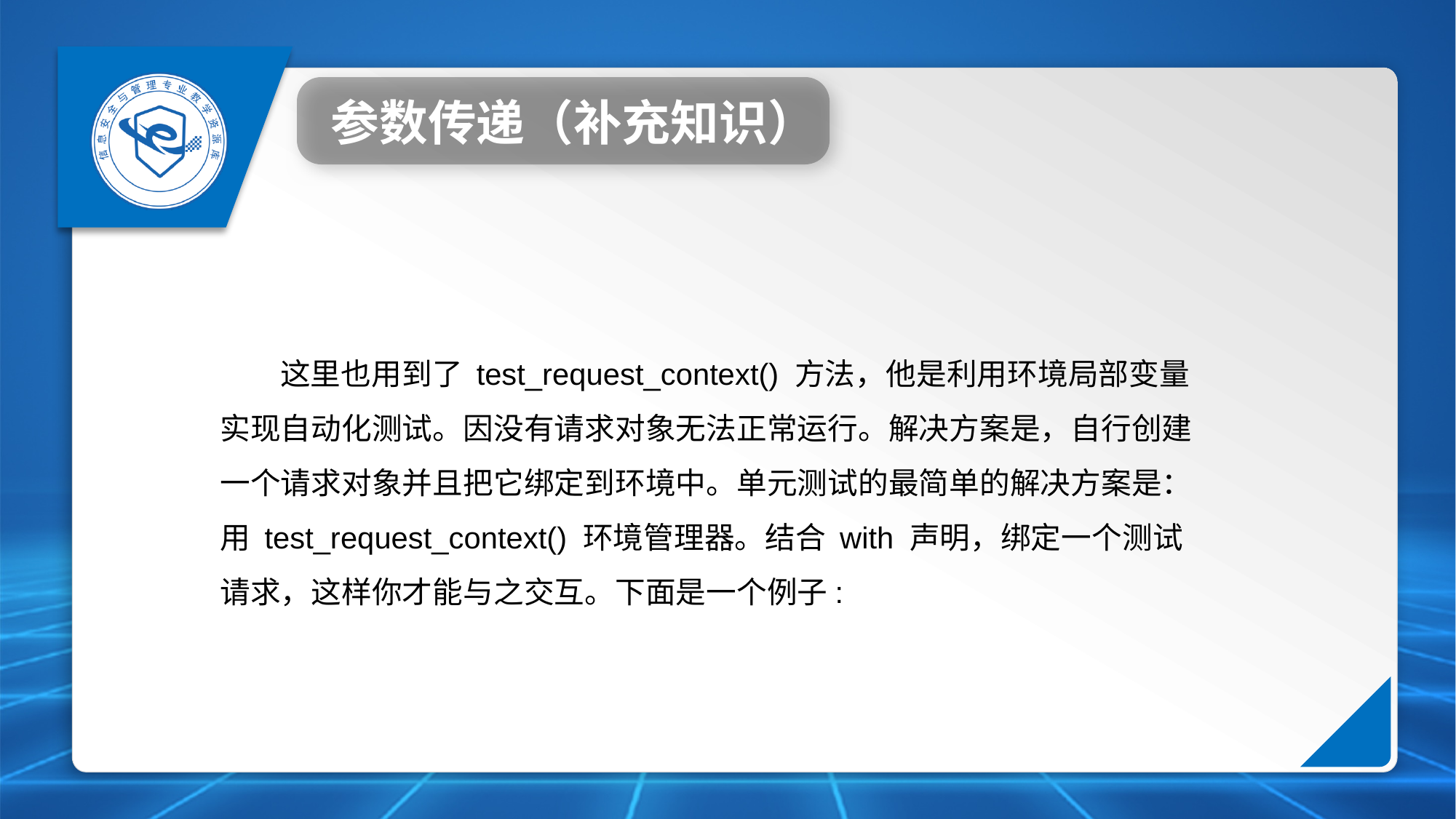

参数传递（补充知识）
这里也用到了 test_request_context() 方法，他是利用环境局部变量实现自动化测试。因没有请求对象无法正常运行。解决方案是，自行创建一个请求对象并且把它绑定到环境中。单元测试的最简单的解决方案是：用 test_request_context() 环境管理器。结合 with 声明，绑定一个测试请求，这样你才能与之交互。下面是一个例子: